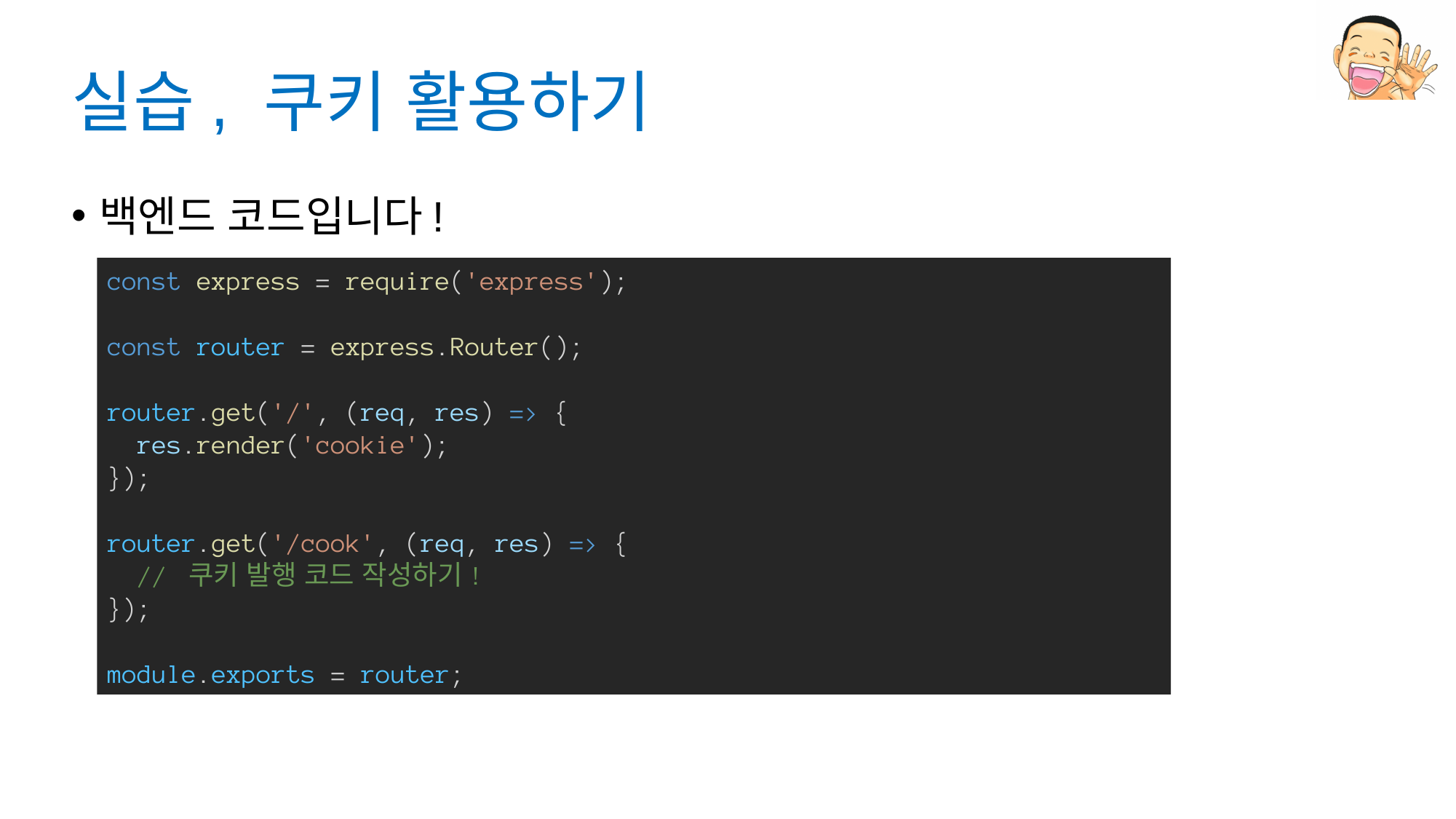

# 실습, 쿠키 활용하기
백엔드 코드입니다!
const express = require('express');
const router = express.Router();
router.get('/', (req, res) => {
  res.render('cookie');
});
router.get('/cook', (req, res) => {
  // 쿠키 발행 코드 작성하기!
});
module.exports = router;